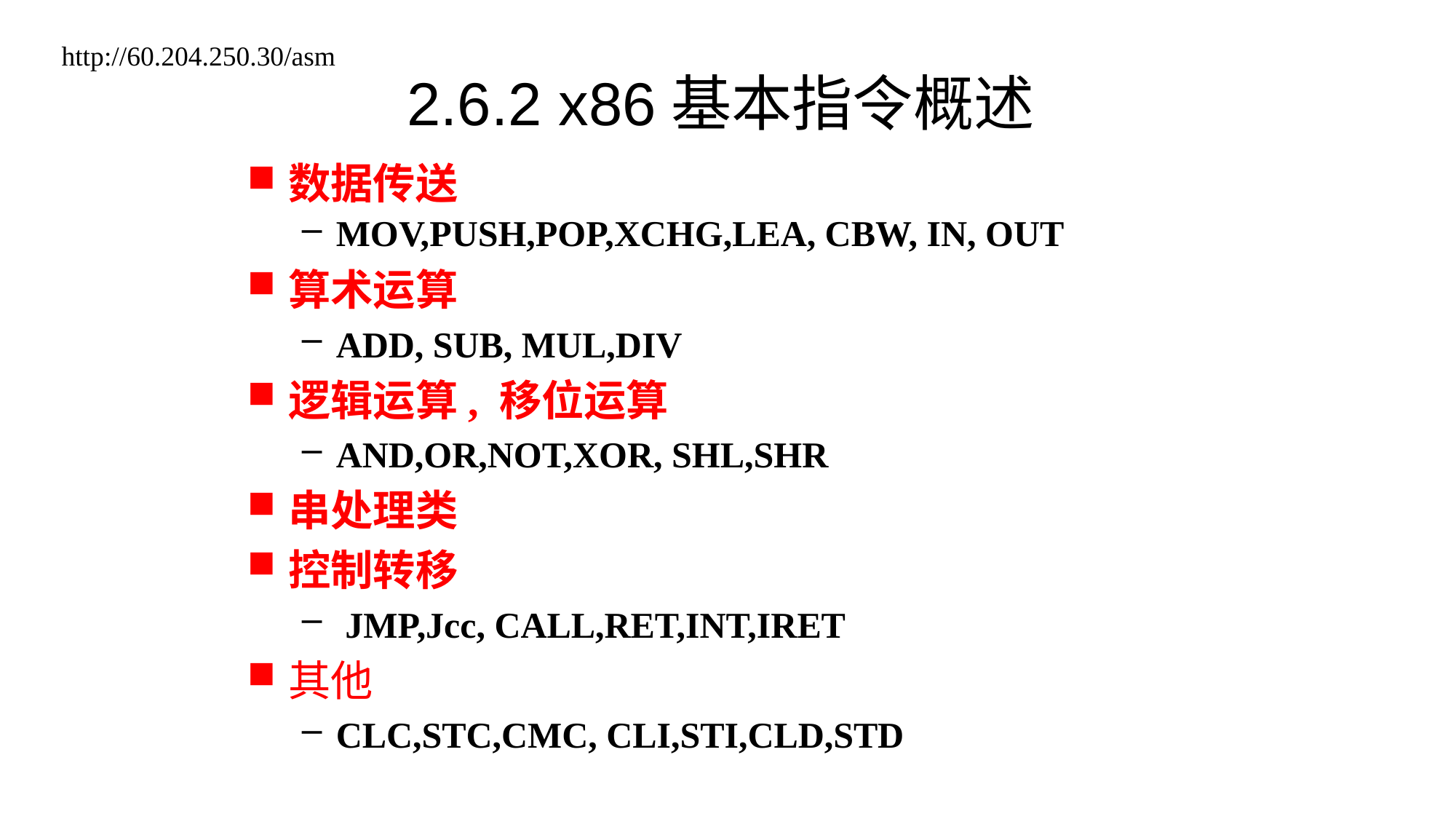

# 2.6.2 x86基本指令概述
http://60.204.250.30/asm
数据传送
MOV,PUSH,POP,XCHG,LEA, CBW, IN, OUT
算术运算
ADD, SUB, MUL,DIV
逻辑运算, 移位运算
AND,OR,NOT,XOR, SHL,SHR
串处理类
控制转移
 JMP,Jcc, CALL,RET,INT,IRET
其他
CLC,STC,CMC, CLI,STI,CLD,STD